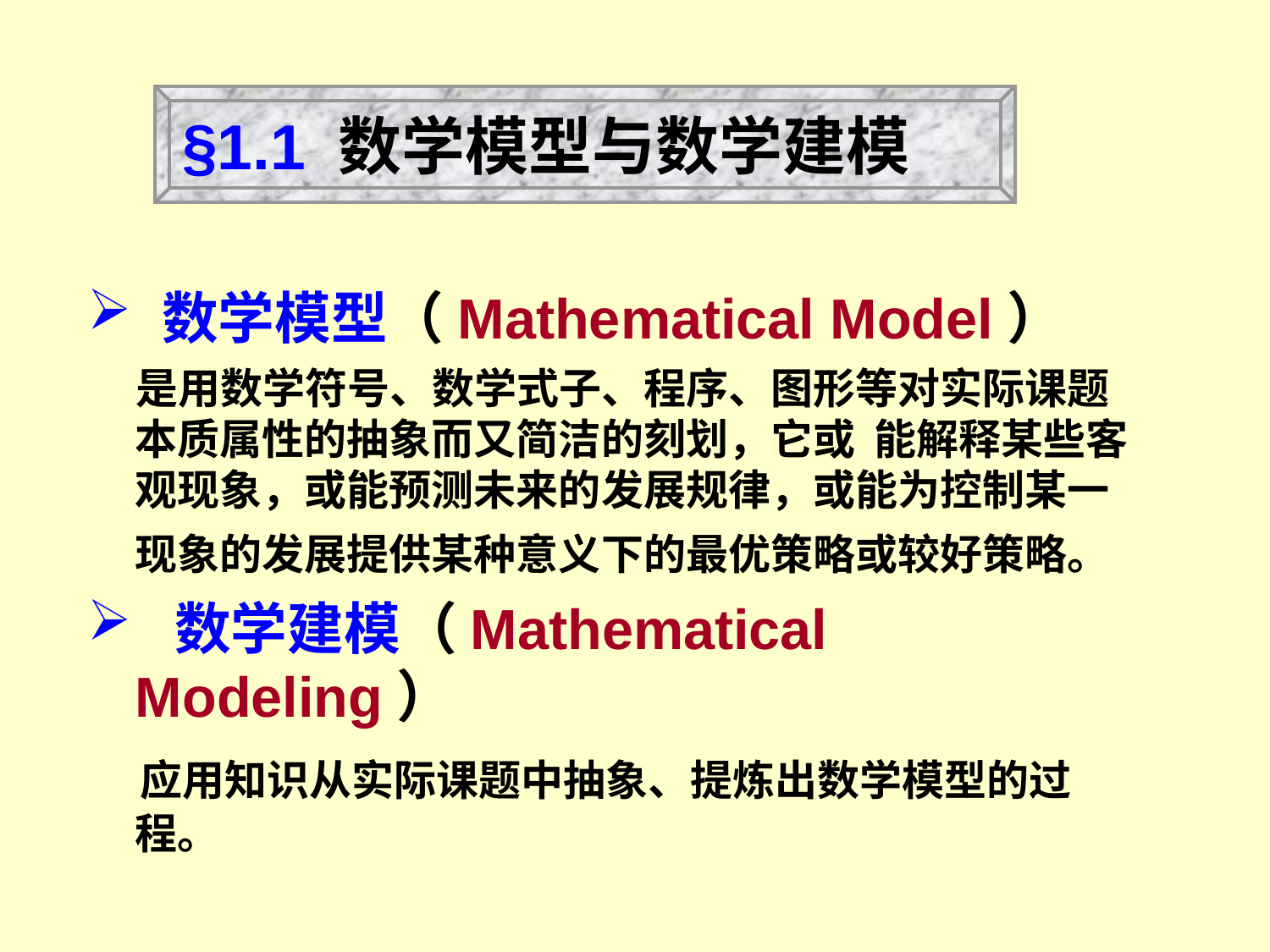

§1.1 数学模型与数学建模
 数学模型（Mathematical Model）
    是用数学符号、数学式子、程序、图形等对实际课题    本质属性的抽象而又简洁的刻划，它或  能解释某些客观现象，或能预测未来的发展规律，或能为控制某一现象的发展提供某种意义下的最优策略或较好策略。
  数学建模（Mathematical Modeling）
   应用知识从实际课题中抽象、提炼出数学模型的过程。